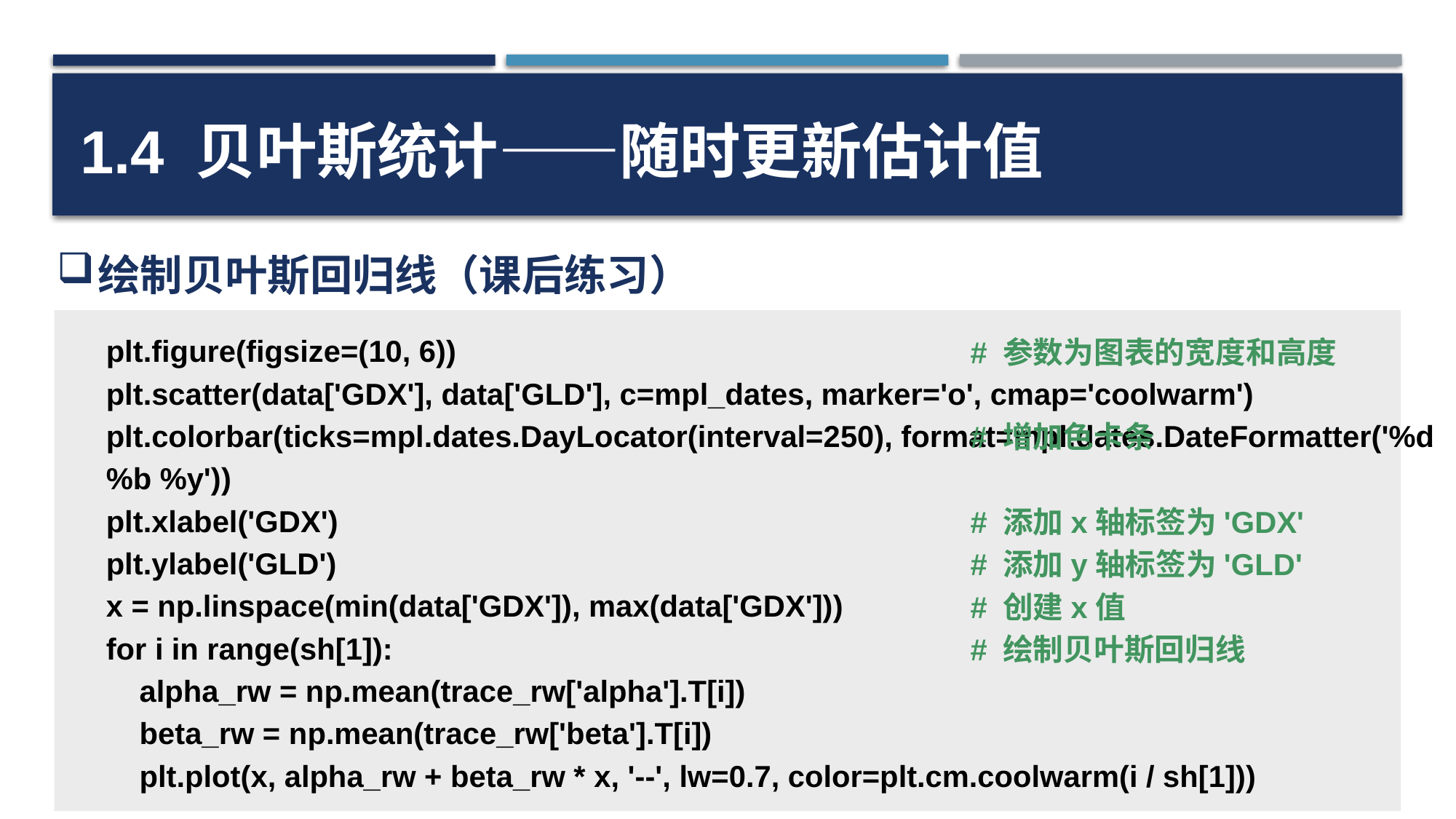

1.4 贝叶斯统计——随时更新估计值
绘制贝叶斯回归线（课后练习）

plt.figure(figsize=(10, 6))
plt.scatter(data['GDX'], data['GLD'], c=mpl_dates, marker='o', cmap='coolwarm')
plt.colorbar(ticks=mpl.dates.DayLocator(interval=250), format=mpl.dates.DateFormatter('%d %b %y'))
plt.xlabel('GDX')
plt.ylabel('GLD')
x = np.linspace(min(data['GDX']), max(data['GDX']))
for i in range(sh[1]):
    alpha_rw = np.mean(trace_rw['alpha'].T[i])
    beta_rw = np.mean(trace_rw['beta'].T[i])
    plt.plot(x, alpha_rw + beta_rw * x, '--', lw=0.7, color=plt.cm.coolwarm(i / sh[1]))
# 参数为图表的宽度和高度

# 增加色卡条

# 添加x轴标签为'GDX'
# 添加y轴标签为'GLD'
# 创建x值
# 绘制贝叶斯回归线

30